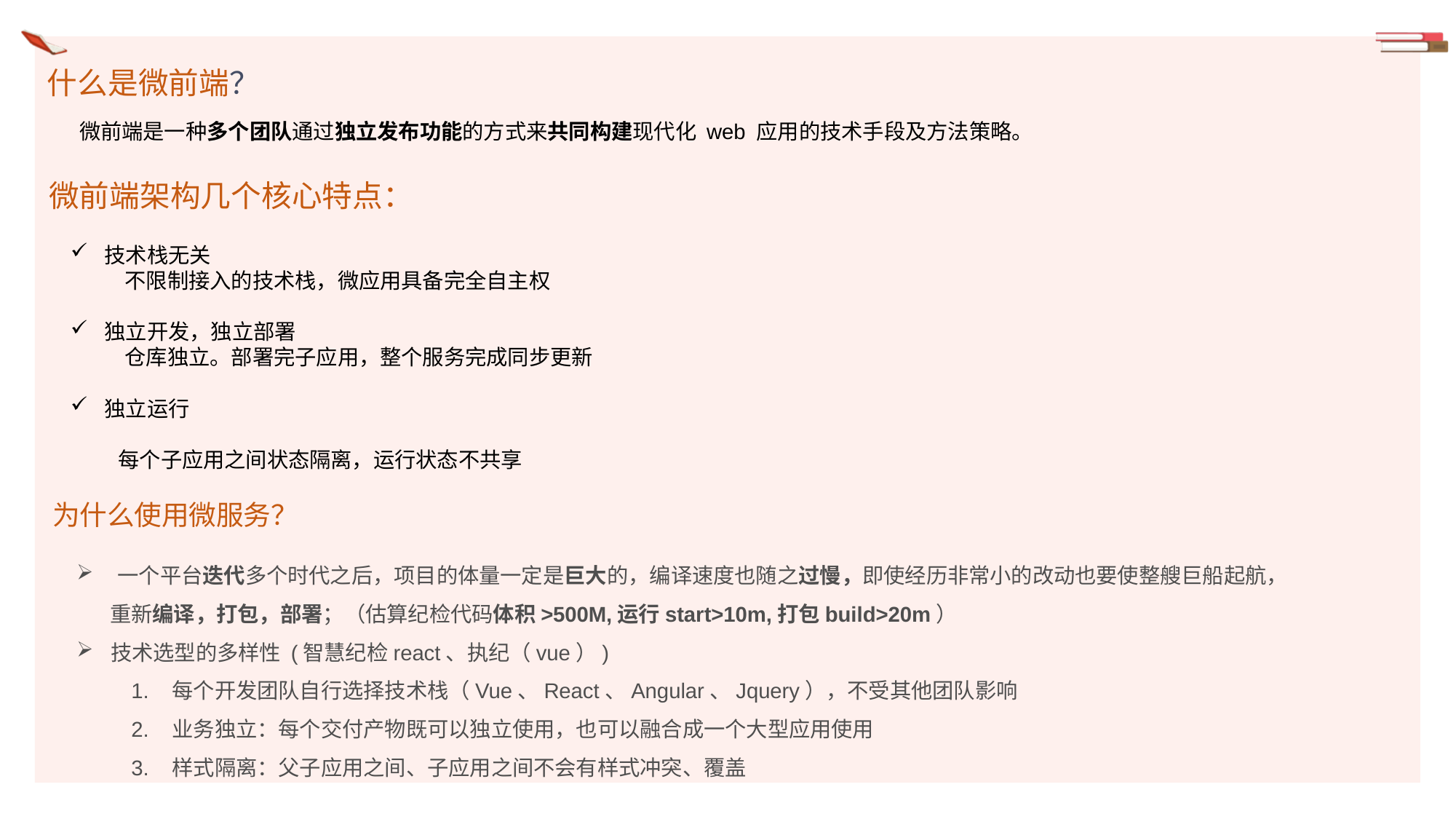

什么是微前端？
微前端是一种多个团队通过独立发布功能的方式来共同构建现代化 web 应用的技术手段及方法策略。
微前端架构几个核心特点：
技术栈无关
不限制接入的技术栈，微应用具备完全自主权
独立开发，独立部署
仓库独立。部署完子应用，整个服务完成同步更新
独立运行
         每个子应用之间状态隔离，运行状态不共享
为什么使用微服务？
一个平台迭代多个时代之后，项目的体量一定是巨大的，编译速度也随之过慢，即使经历非常小的改动也要使整艘巨船起航，
      重新编译，打包，部署；（估算纪检代码体积>500M,运行start>10m,打包build>20m）
技术选型的多样性 (智慧纪检react、执纪（vue）)
每个开发团队自行选择技术栈（Vue、React、Angular、Jquery），不受其他团队影响
业务独立：每个交付产物既可以独立使用，也可以融合成一个大型应用使用
样式隔离：父子应用之间、子应用之间不会有样式冲突、覆盖